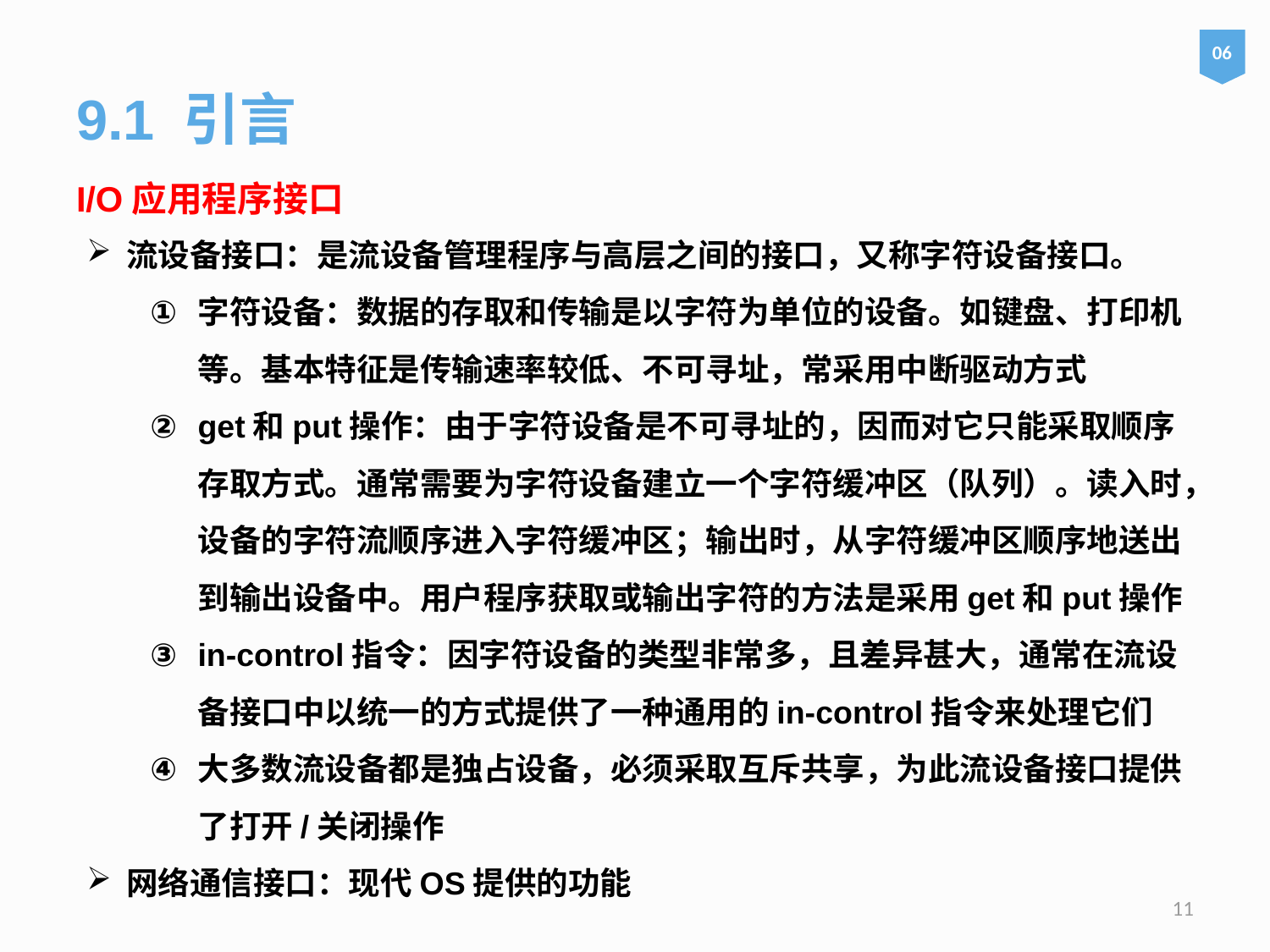

06
9.1 引言
I/O应用程序接口
流设备接口：是流设备管理程序与高层之间的接口，又称字符设备接口。
字符设备：数据的存取和传输是以字符为单位的设备。如键盘、打印机等。基本特征是传输速率较低、不可寻址，常采用中断驱动方式
get和put操作：由于字符设备是不可寻址的，因而对它只能采取顺序存取方式。通常需要为字符设备建立一个字符缓冲区（队列）。读入时，设备的字符流顺序进入字符缓冲区；输出时，从字符缓冲区顺序地送出到输出设备中。用户程序获取或输出字符的方法是采用get和put操作
in-control指令：因字符设备的类型非常多，且差异甚大，通常在流设备接口中以统一的方式提供了一种通用的in-control指令来处理它们
大多数流设备都是独占设备，必须采取互斥共享，为此流设备接口提供了打开/关闭操作
网络通信接口：现代OS提供的功能
11